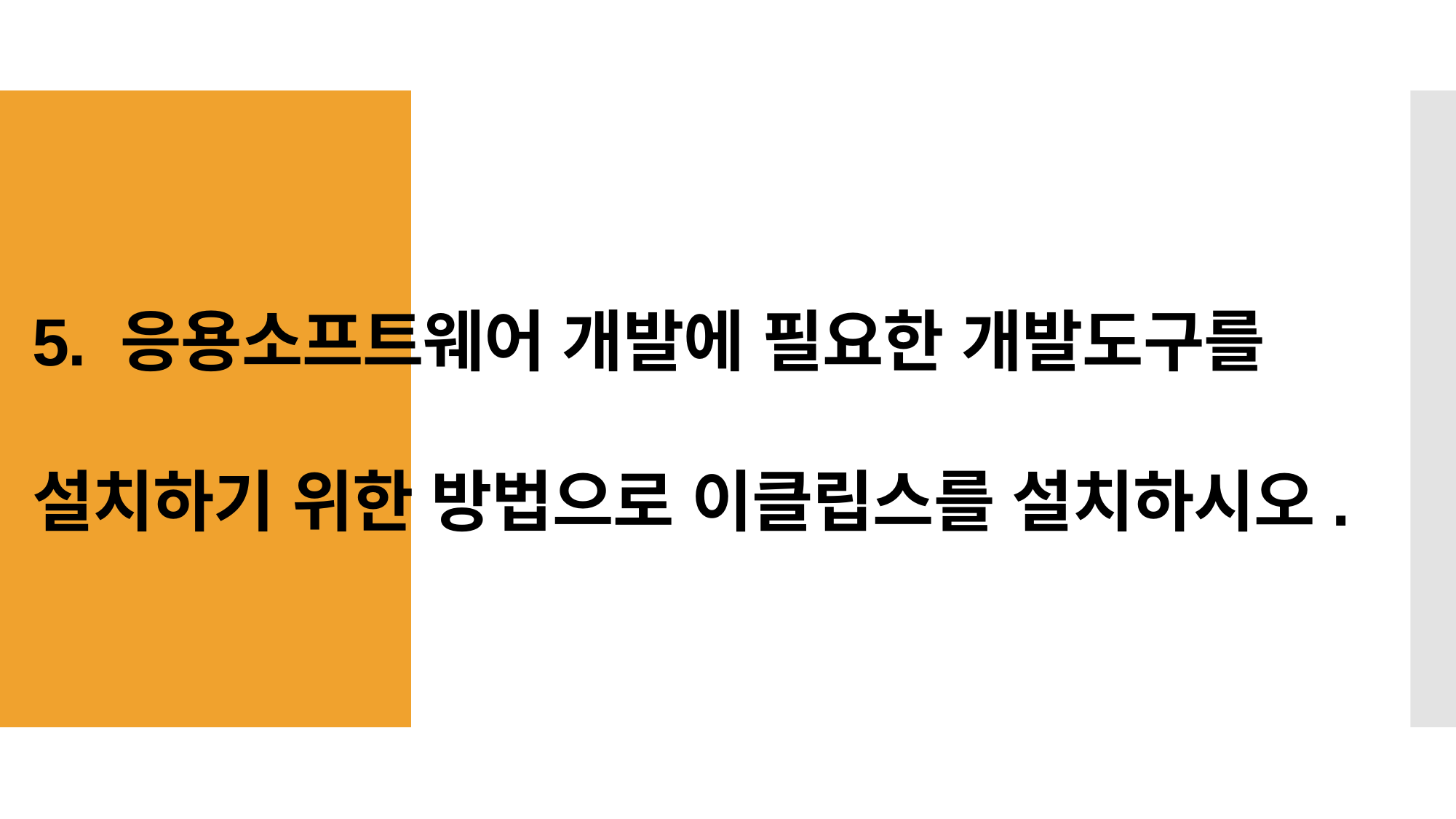

# 5. 응용소프트웨어 개발에 필요한 개발도구를 설치하기 위한 방법으로 이클립스를 설치하시오.